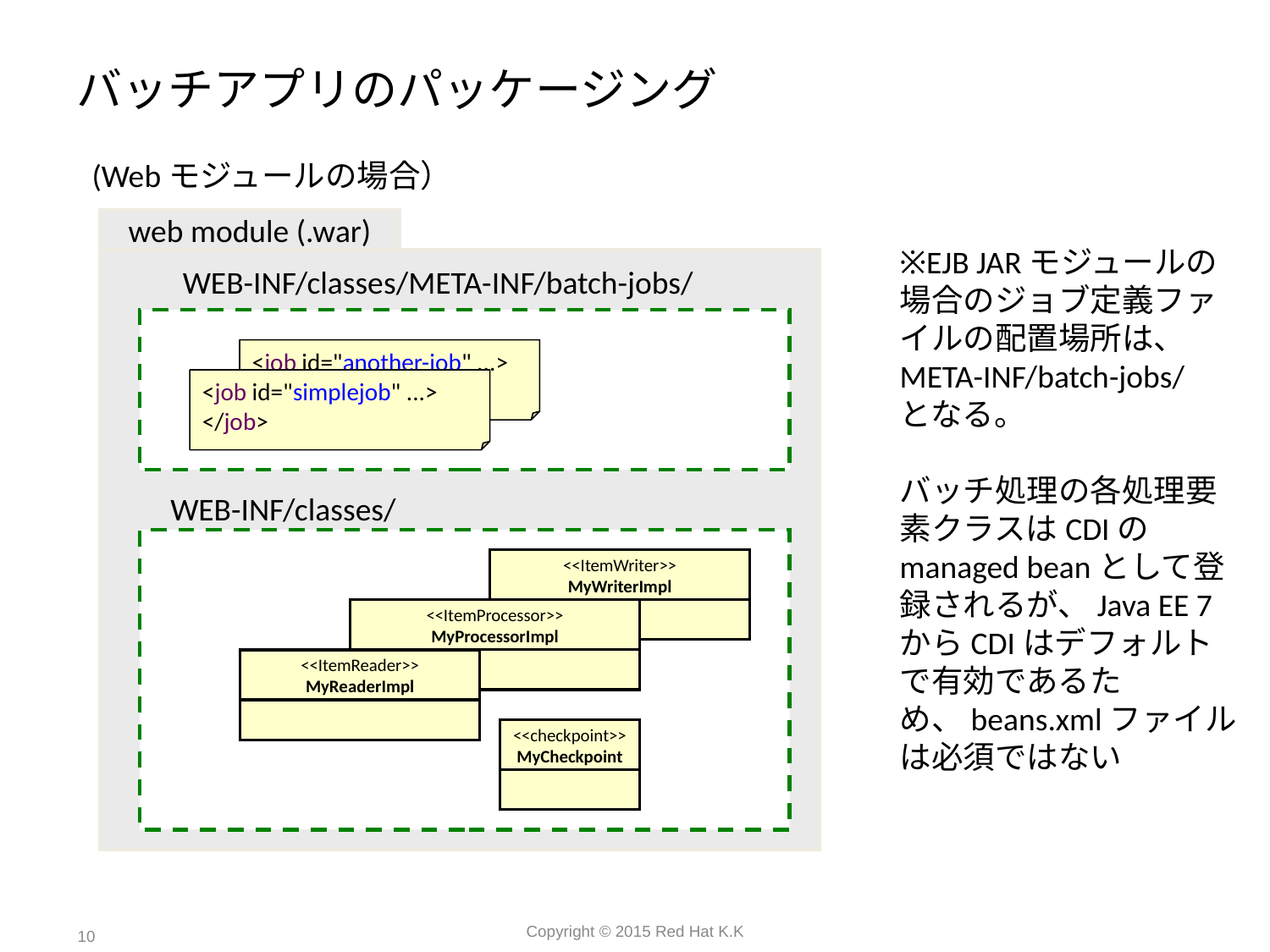

# バッチアプリのパッケージング
(Webモジュールの場合）
web module (.war)
※EJB JARモジュールの場合のジョブ定義ファイルの配置場所は、
META-INF/batch-jobs/
となる。

バッチ処理の各処理要素クラスはCDIのmanaged beanとして登録されるが、Java EE 7からCDIはデフォルトで有効であるため、beans.xmlファイルは必須ではない

WEB-INF/classes/META-INF/batch-jobs/

<job id="another-job" ...>
</job>
<job id="simplejob" ...>
</job>
WEB-INF/classes/

<<ItemWriter>>
MyWriterImpl

<<ItemProcessor>>
MyProcessorImpl

<<ItemReader>>
MyReaderImpl

<<checkpoint>>
MyCheckpoint

10
Copyright © 2015 Red Hat K.K